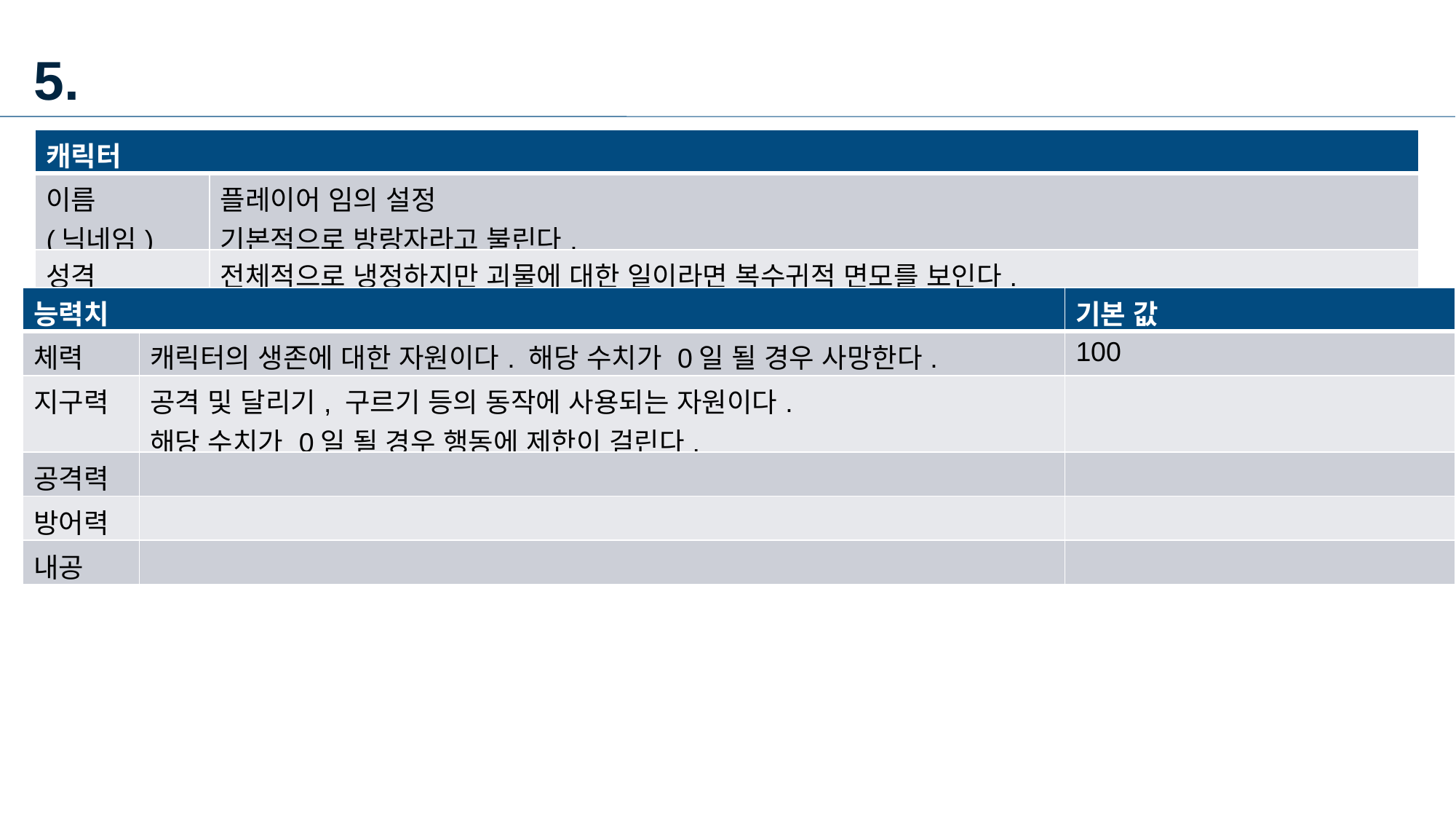

5.
| 캐릭터 |  |
| --- | --- |
| 이름 (닉네임) | 플레이어 임의 설정 기본적으로 방랑자라고 불린다. |
| 성격 | 전체적으로 냉정하지만 괴물에 대한 일이라면 복수귀적 면모를 보인다. |
| 배경 | 과거 괴물들로 인해 가족과 친구를 잃은 방랑자. |
| 캐릭터 규칙 | 캐릭터 생성시 플레이어의 선택의 따라 성별이 바뀜. 최초 생성시 낡은 단도 1자루와 나무로 대충 만든 활 1개를 사용. 현재 가지고 있는 무기가 저것 밖에 없기에 사용하는 것으로 기본적으로 다양한 무기를 사용한다. 하지만 사용하는 무기의 대한 숙련도가 없는 무기를 사용할 경우 몽둥이처럼 사용한다. 후에 토벌단이나 무림 세력과 같은 곳에서 배우는 것으로 무기에 대한 숙력도를 높이고 능숙하게 사용할 수 있다. |
| 능력치 |  | 기본 값 |
| --- | --- | --- |
| 체력 | 캐릭터의 생존에 대한 자원이다. 해당 수치가 0일 될 경우 사망한다. | 100 |
| 지구력 | 공격 및 달리기, 구르기 등의 동작에 사용되는 자원이다. 해당 수치가 0일 될 경우 행동에 제한이 걸린다. |  |
| 공격력 |  |  |
| 방어력 |  |  |
| 내공 |  |  |